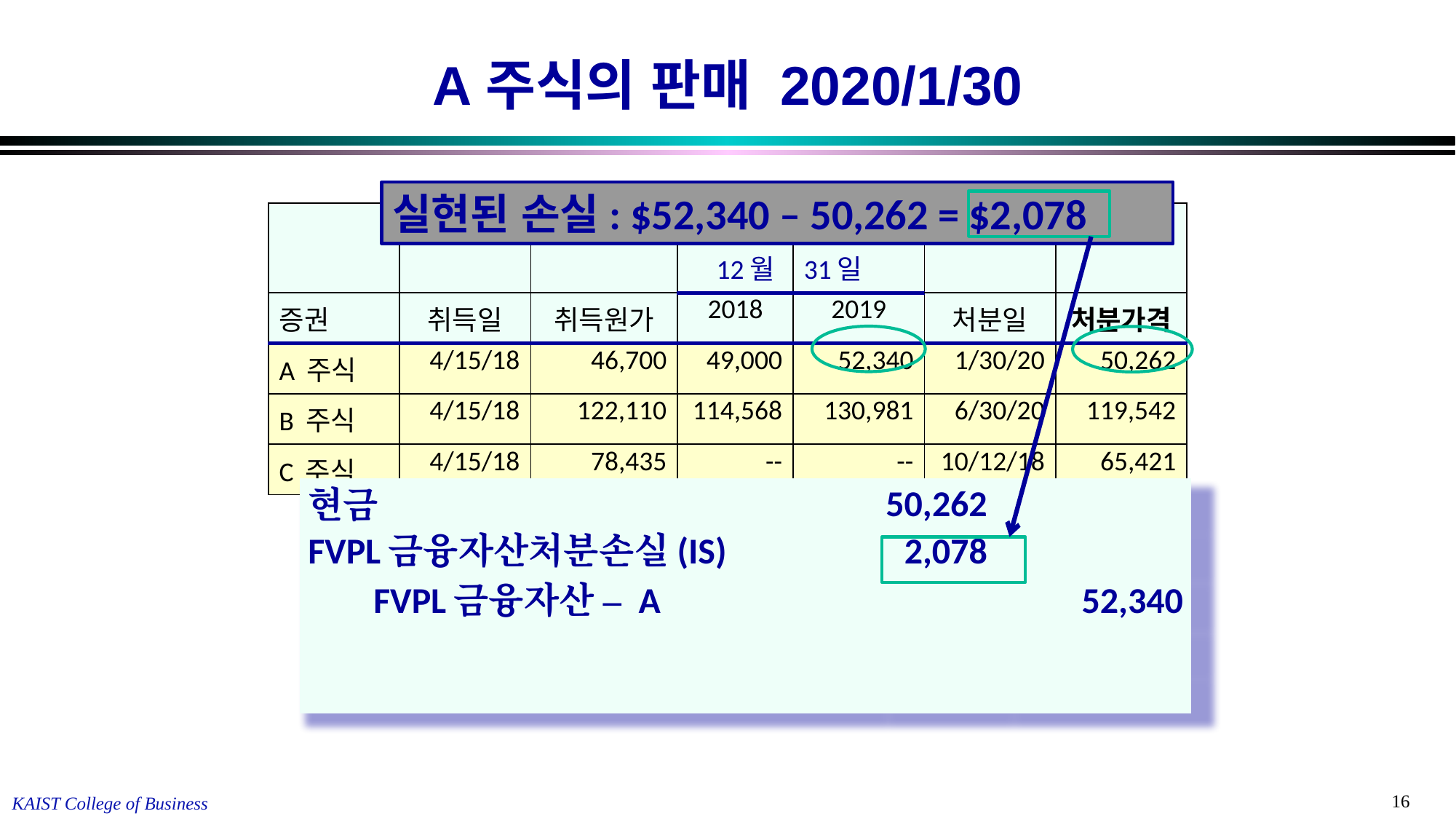

# A주식의 판매 2020/1/30
실현된 손실: $52,340 – 50,262 = $2,078

|  |  |  | 공정 12월 | 가치 31일 |  |  |
| --- | --- | --- | --- | --- | --- | --- |
| 증권 | 취득일 | 취득원가 | 2018 | 2019 | 처분일 | 처분가격 |
| A 주식 | 4/15/18 | 46,700 | 49,000 | 52,340 | 1/30/20 | 50,262 |
| B 주식 | 4/15/18 | 122,110 | 114,568 | 130,981 | 6/30/20 | 119,542 |
| C 주식 | 4/15/18 | 78,435 | -- | -- | 10/12/18 | 65,421 |

| 현금 |  | 50,262 |  |
| --- | --- | --- | --- |
| FVPL금융자산처분손실(IS) |  | 2,078 |  |
| FVPL금융자산 – A |  |  | 52,340 |
|  |  |  |  |
|  |  |  |  |